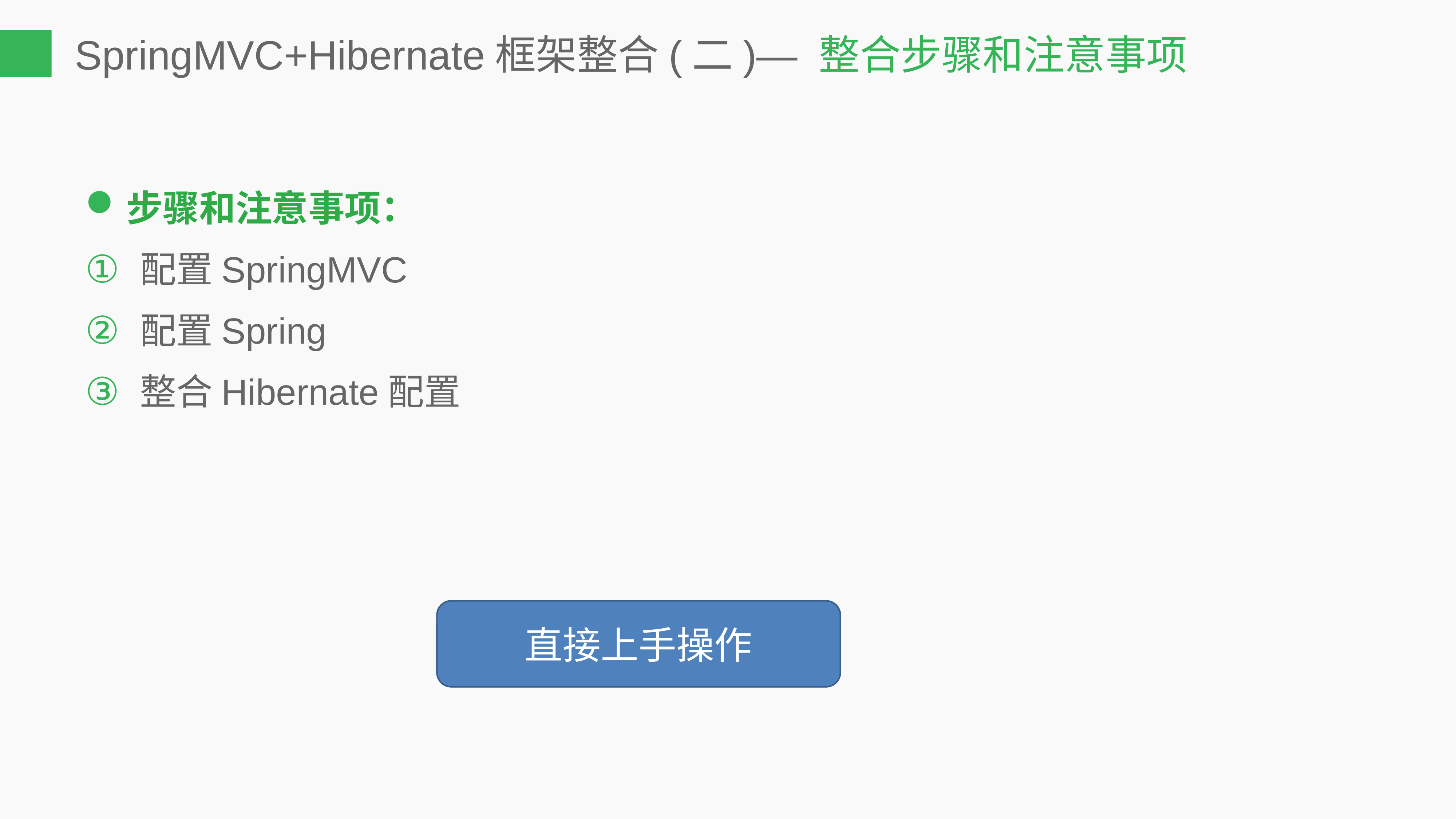

# SpringMVC+Hibernate框架整合(二)— 整合步骤和注意事项
步骤和注意事项：
配置SpringMVC
配置Spring
整合Hibernate配置

直接上手操作